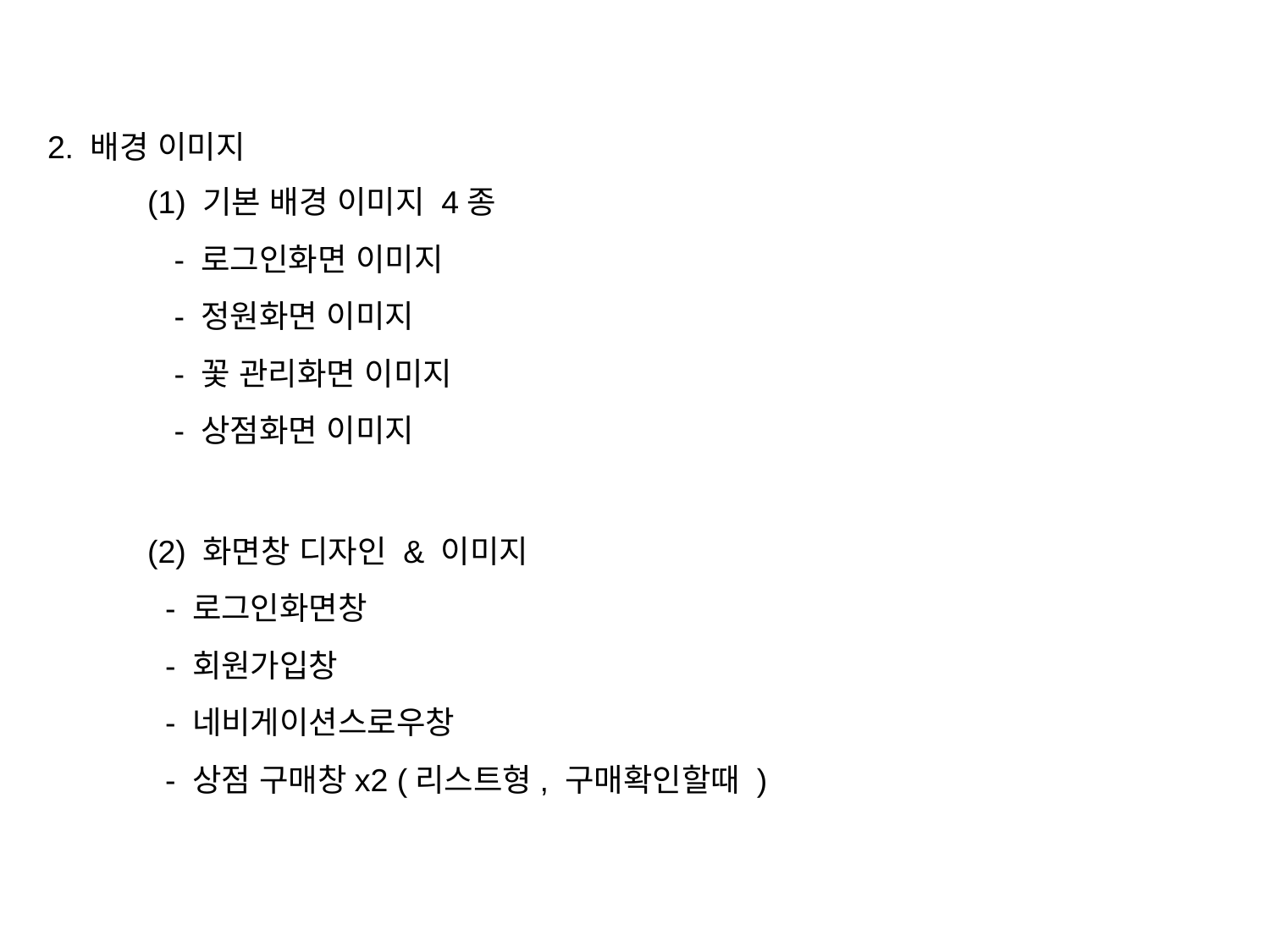

2. 배경 이미지
(1) 기본 배경 이미지 4종
   - 로그인화면 이미지
   - 정원화면 이미지
   - 꽃 관리화면 이미지
   - 상점화면 이미지
(2) 화면창 디자인 & 이미지
  - 로그인화면창
  - 회원가입창
  - 네비게이션스로우창
  - 상점 구매창x2 (리스트형, 구매확인할때 )